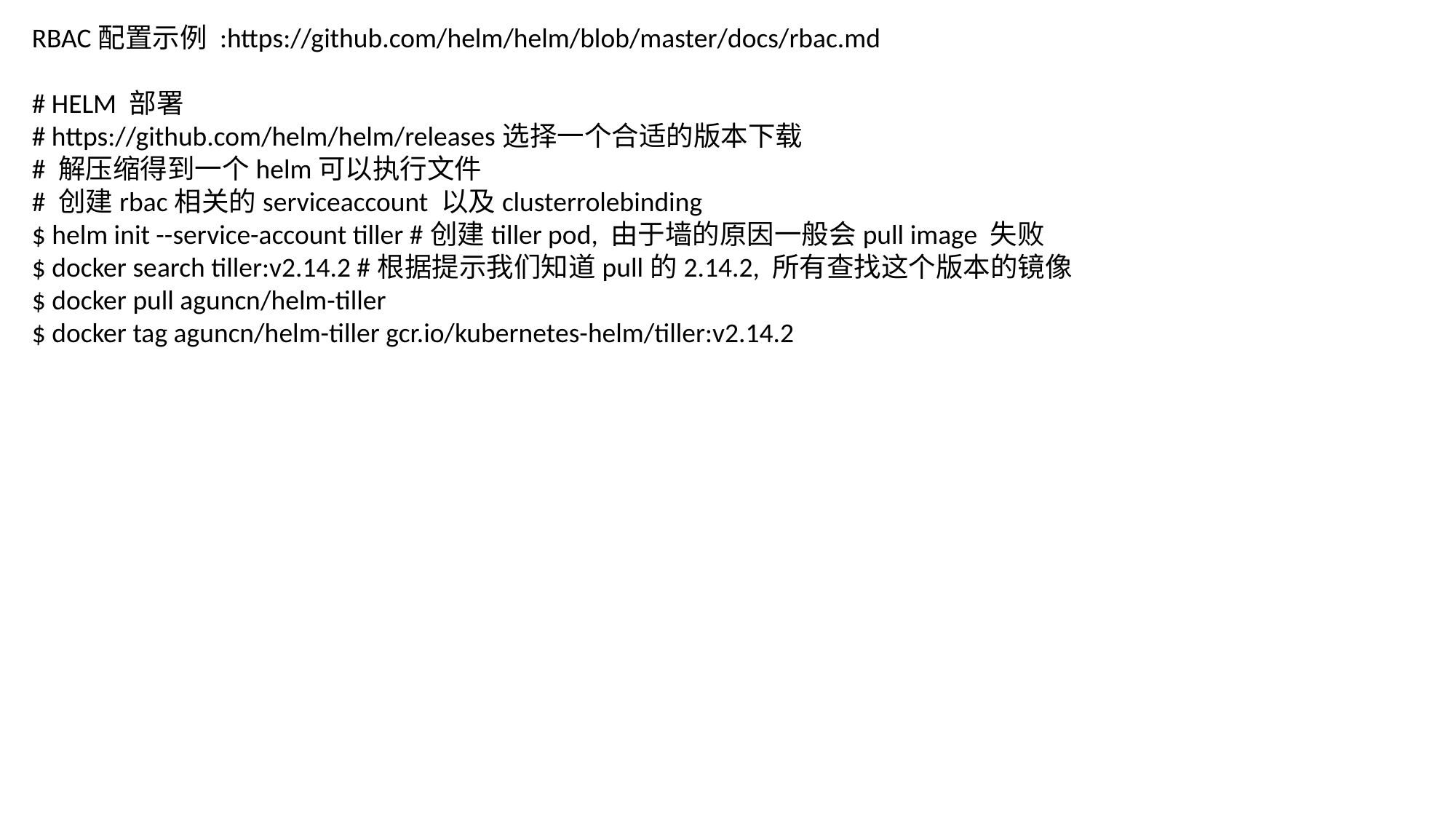

RBAC配置示例 :https://github.com/helm/helm/blob/master/docs/rbac.md

# HELM 部署
# https://github.com/helm/helm/releases选择一个合适的版本下载
# 解压缩得到一个helm可以执行文件
# 创建rbac相关的serviceaccount 以及clusterrolebinding
$ helm init --service-account tiller #创建tiller pod, 由于墙的原因一般会pull image 失败
$ docker search tiller:v2.14.2 #根据提示我们知道pull的2.14.2, 所有查找这个版本的镜像
$ docker pull aguncn/helm-tiller
$ docker tag aguncn/helm-tiller gcr.io/kubernetes-helm/tiller:v2.14.2